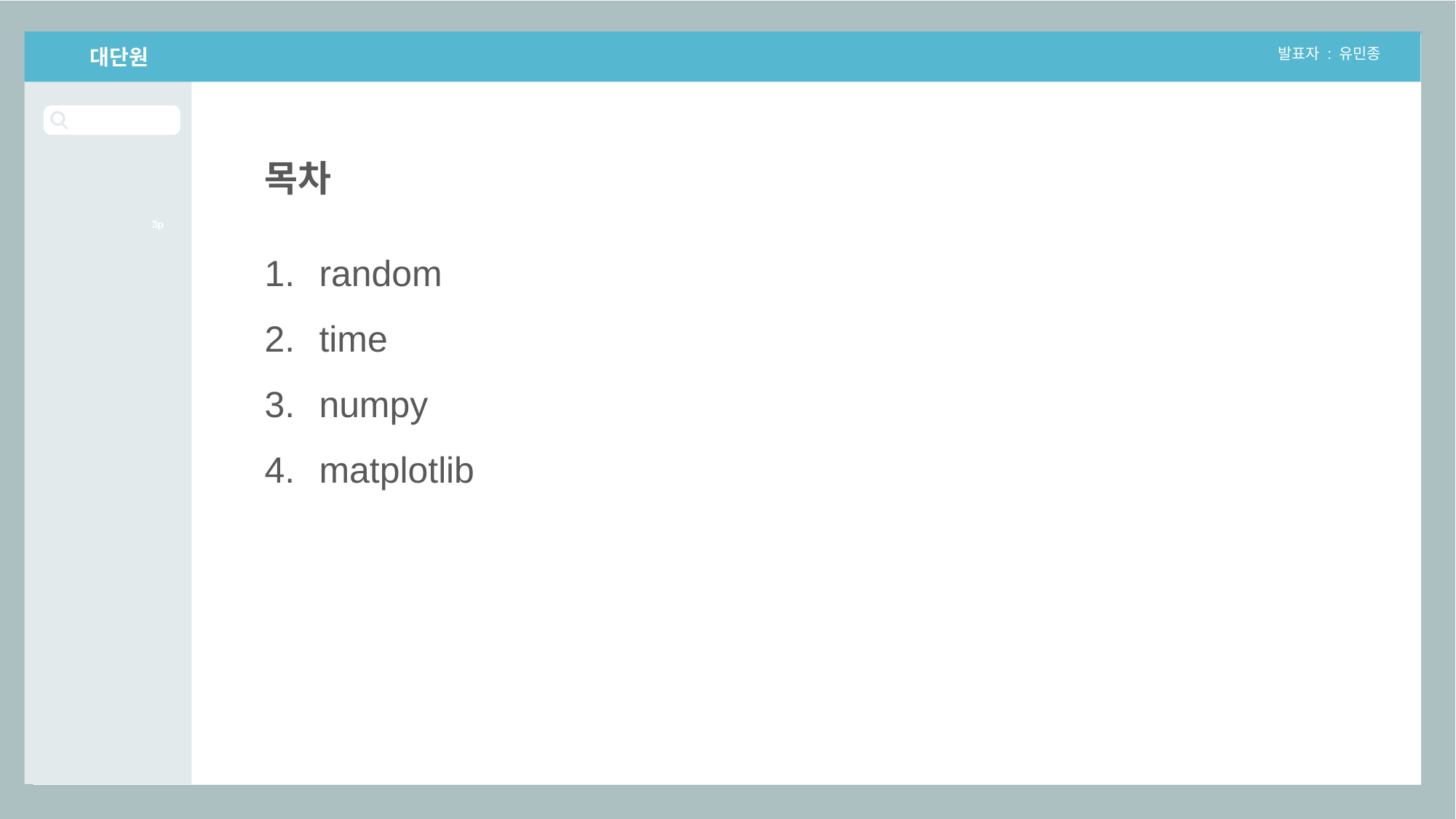

대단원
발표자 : 유민종

목차
3p
random
time
numpy
matplotlib